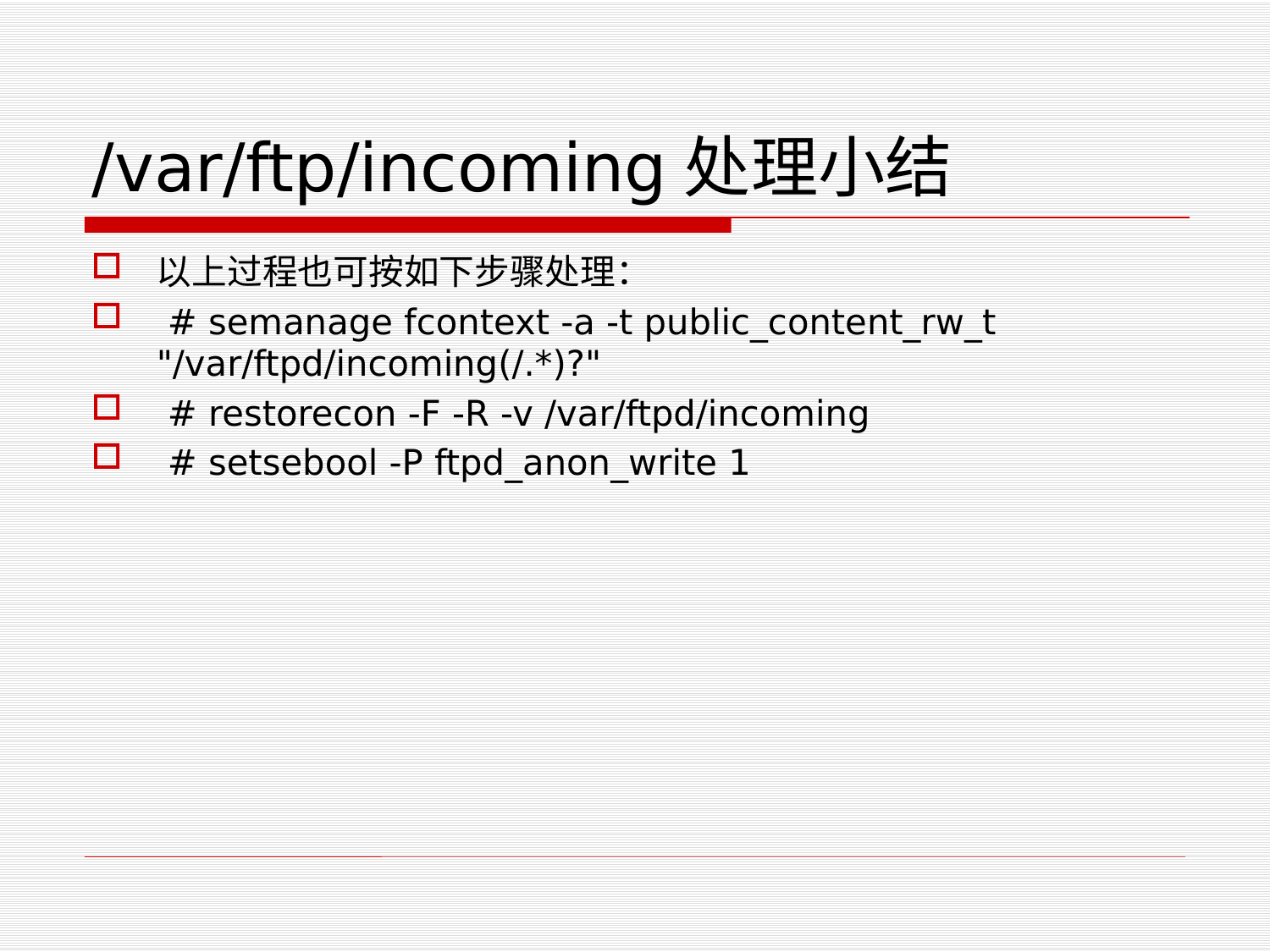

# /var/ftp/incoming处理小结
以上过程也可按如下步骤处理：
 # semanage fcontext -a -t public_content_rw_t "/var/ftpd/incoming(/.*)?"
 # restorecon -F -R -v /var/ftpd/incoming
 # setsebool -P ftpd_anon_write 1